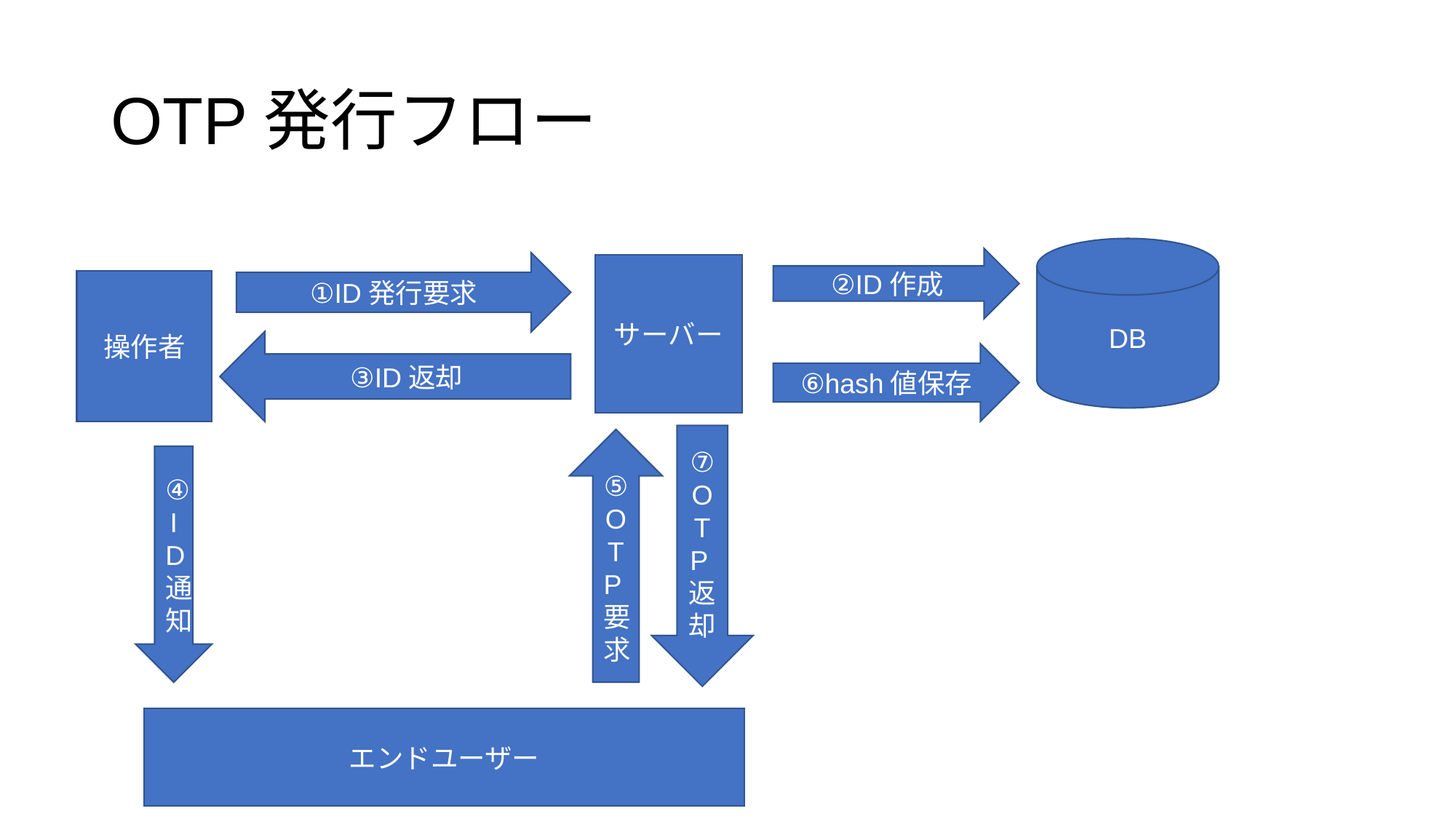

# OTP発行フロー
DB
②ID作成
①ID発行要求
サーバー
操作者
③ID返却
⑥hash値保存
⑦OTP返却
⑤OTP要求
④ID通知
エンドユーザー